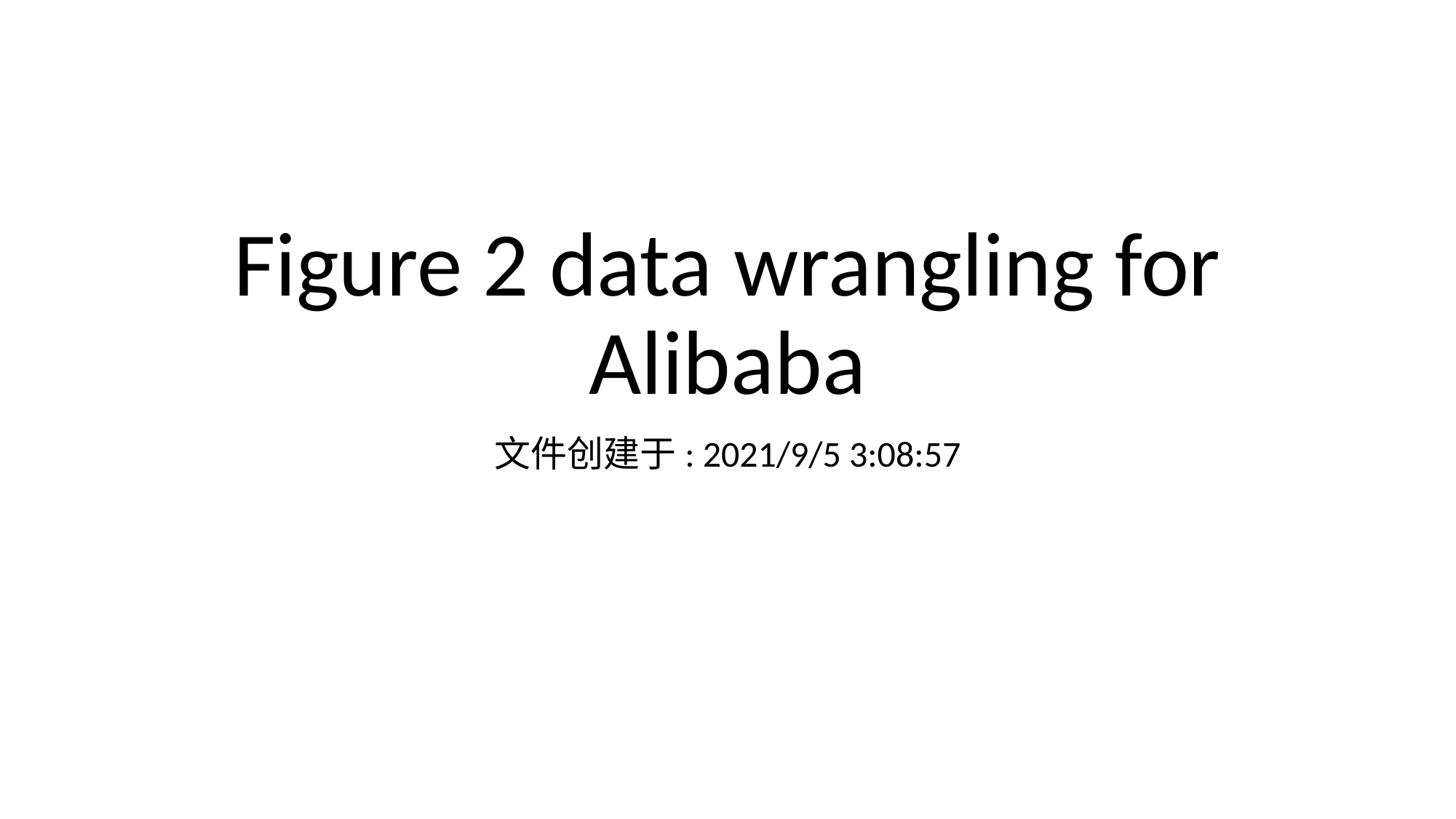

# Figure 2 data wrangling for Alibaba
文件创建于: 2021/9/5 3:08:57